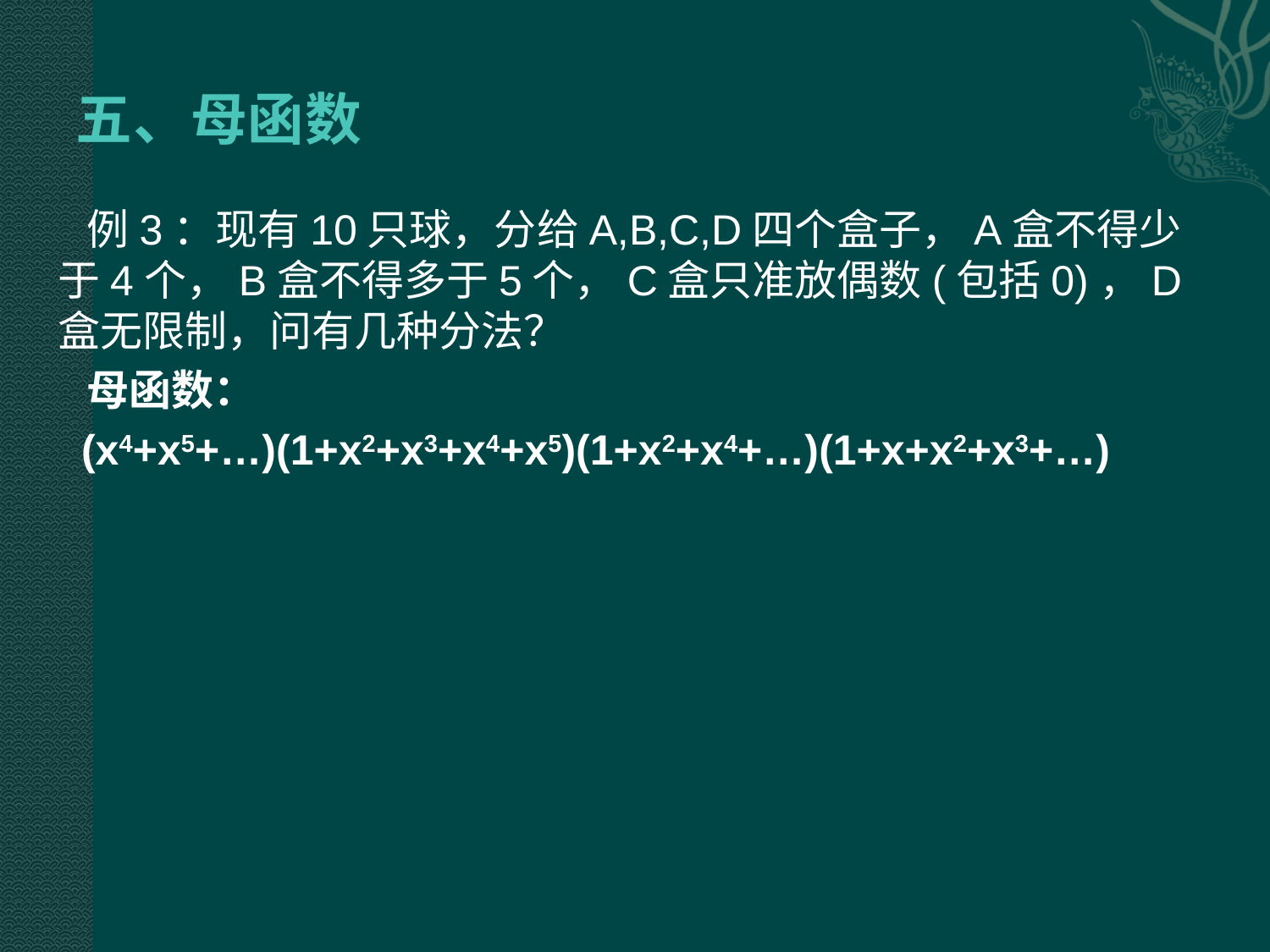

# 五、母函数
  例3：现有10只球，分给A,B,C,D四个盒子，A盒不得少于4个，B盒不得多于5个，C盒只准放偶数(包括0)，D盒无限制，问有几种分法？
  母函数：
  (x4+x5+…)(1+x2+x3+x4+x5)(1+x2+x4+…)(1+x+x2+x3+…)